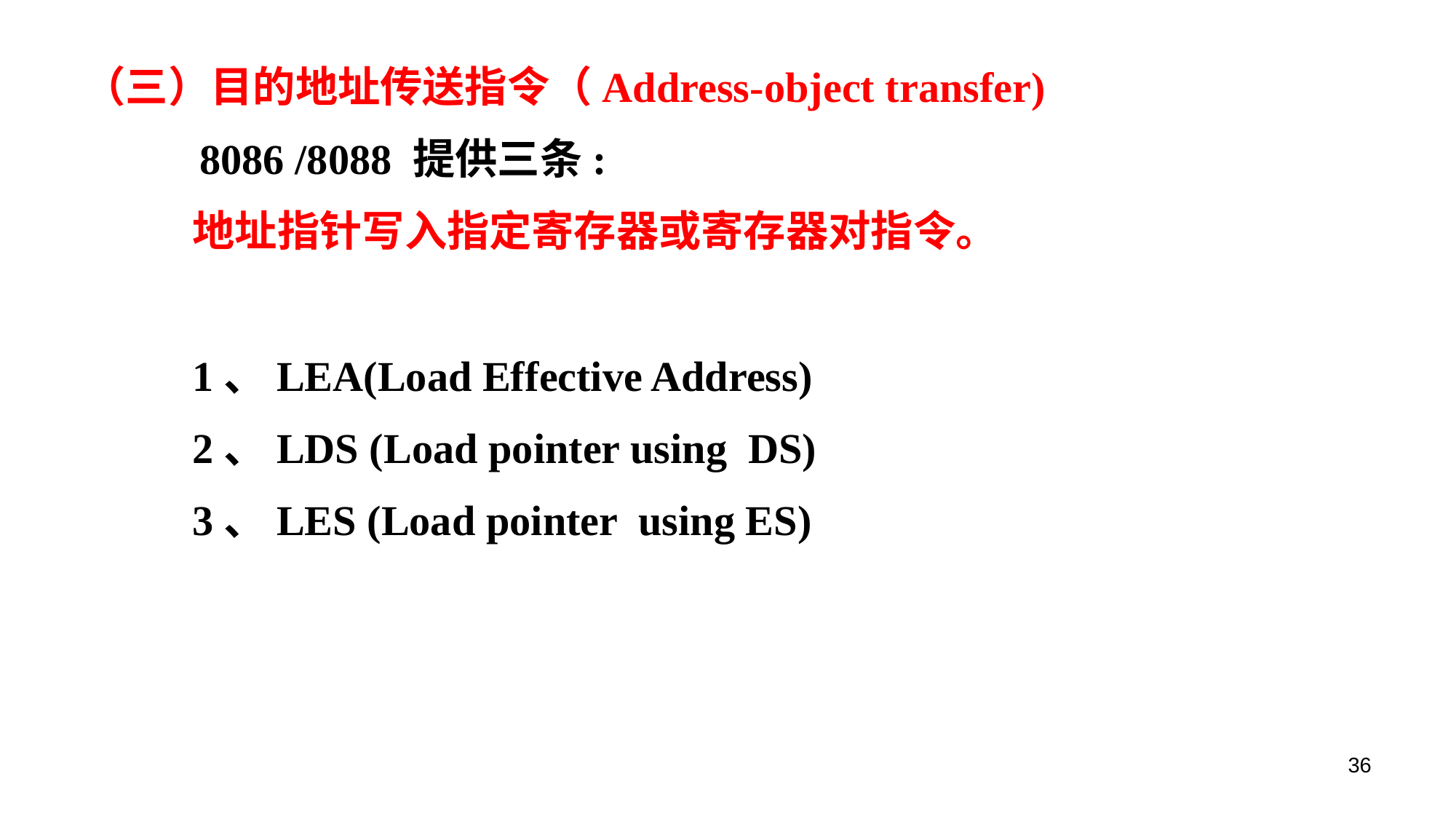

（三）目的地址传送指令（Address-object transfer)
           8086 /8088 提供三条:
	地址指针写入指定寄存器或寄存器对指令。

	1、LEA(Load Effective Address)
	2、LDS (Load pointer using  DS)
	3、LES (Load pointer  using ES)
36